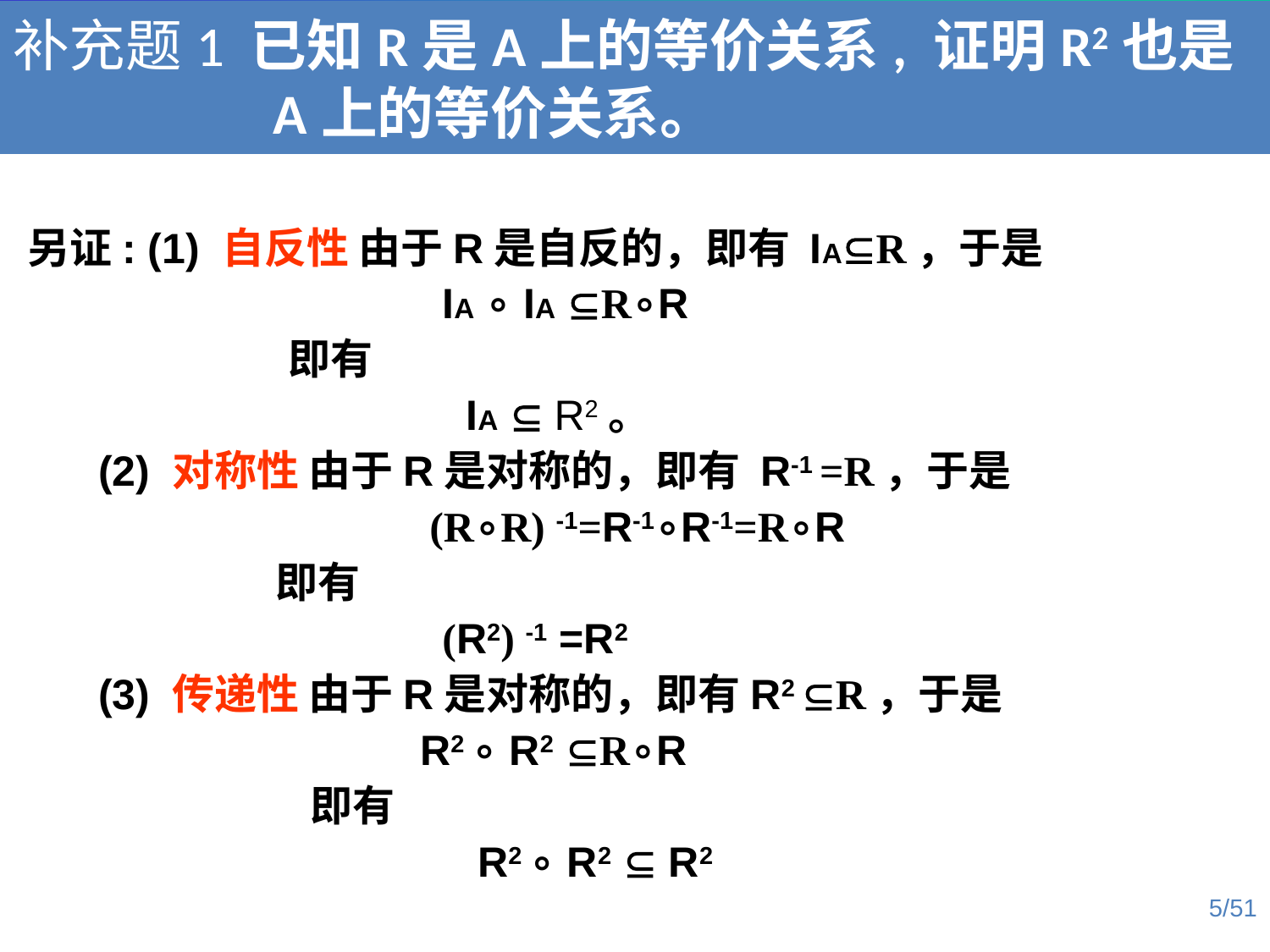

补充题1 已知R是A上的等价关系, 证明R2也是A上的等价关系。
另证: (1) 自反性 由于R是自反的，即有 IA⊆R，于是
                                   IA ∘ IA ⊆R∘R
    	             即有
                                     IA ⊆ R2。
      (2) 对称性 由于R是对称的，即有 R-1 =R，于是
                                      (R∘R) -1=R-1∘R-1=R∘R
                         即有
                                   (R2) -1 =R2
      (3) 传递性 由于R是对称的，即有R2 ⊆R，于是
			 R2 ∘ R2 ⊆R∘R
		  即有
                                      R2 ∘ R2 ⊆ R2
5/51